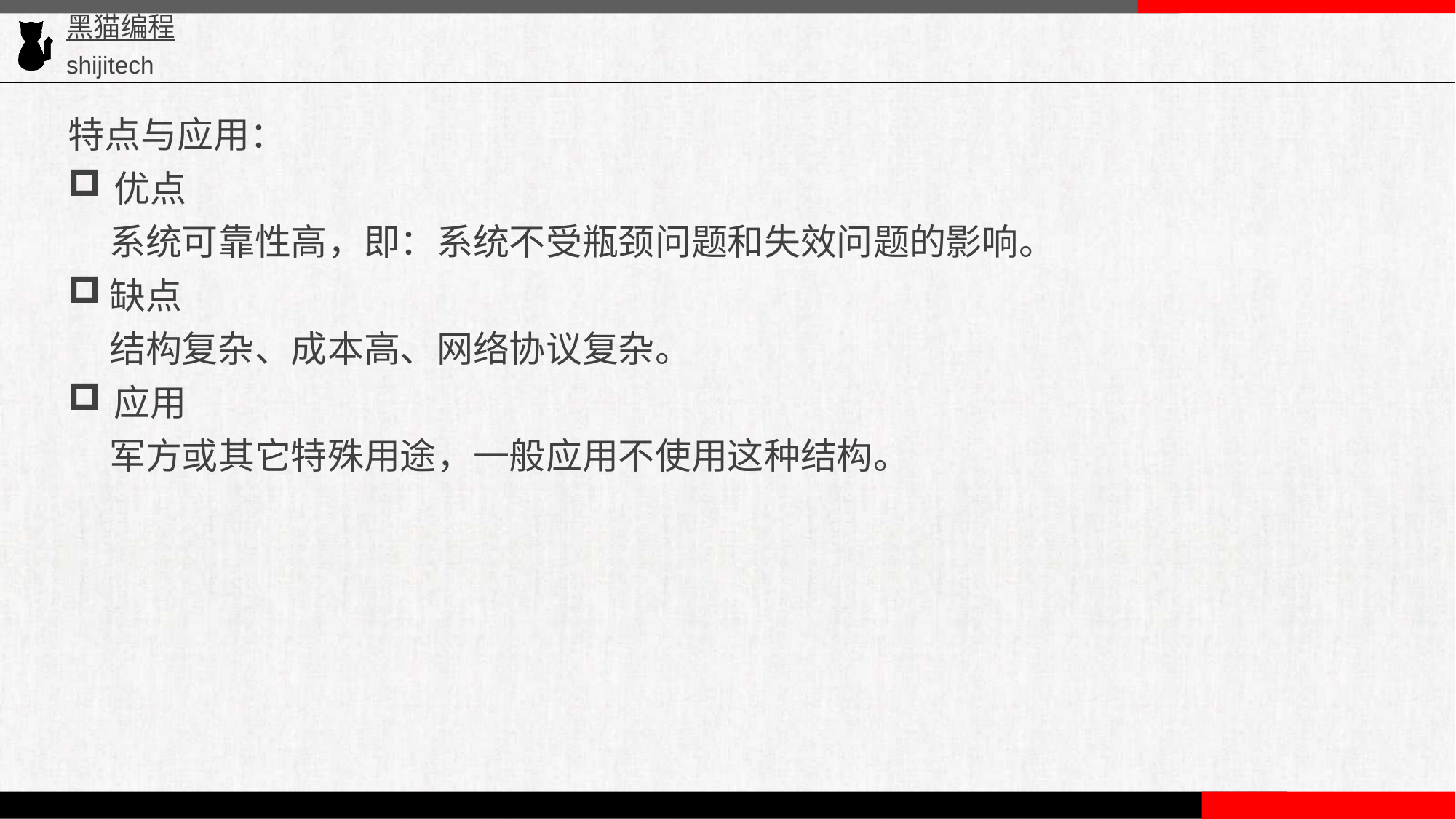

特点与应用：
优点
系统可靠性高，即：系统不受瓶颈问题和失效问题的影响。
缺点
结构复杂、成本高、网络协议复杂。
应用
军方或其它特殊用途，一般应用不使用这种结构。